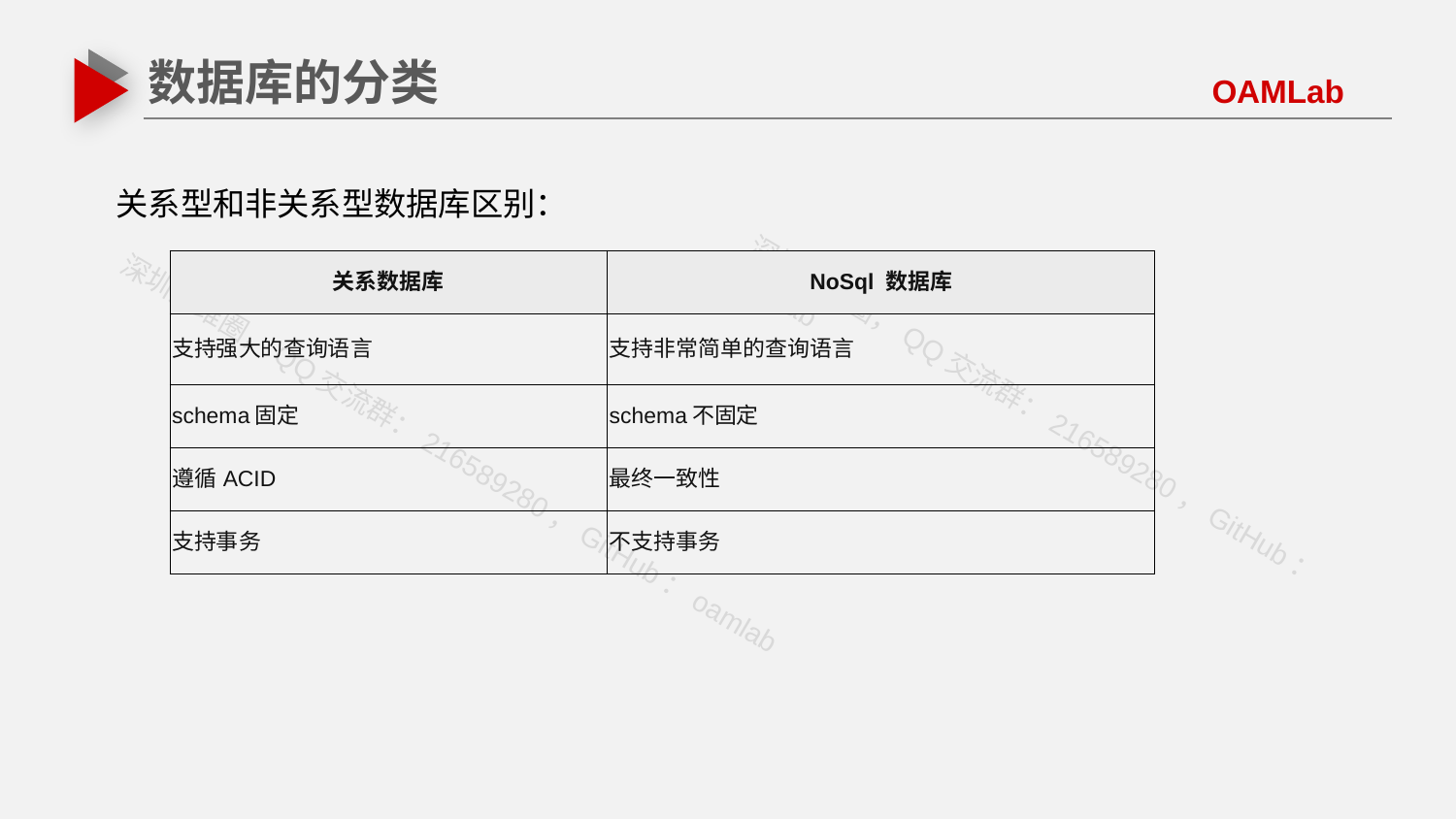

数据库的分类
关系型和非关系型数据库区别：

| 关系数据库 | NoSql 数据库 |
| --- | --- |
| 支持强大的查询语言 | 支持非常简单的查询语言 |
| schema固定 | schema不固定 |
| 遵循ACID | 最终一致性 |
| 支持事务 | 不支持事务 |